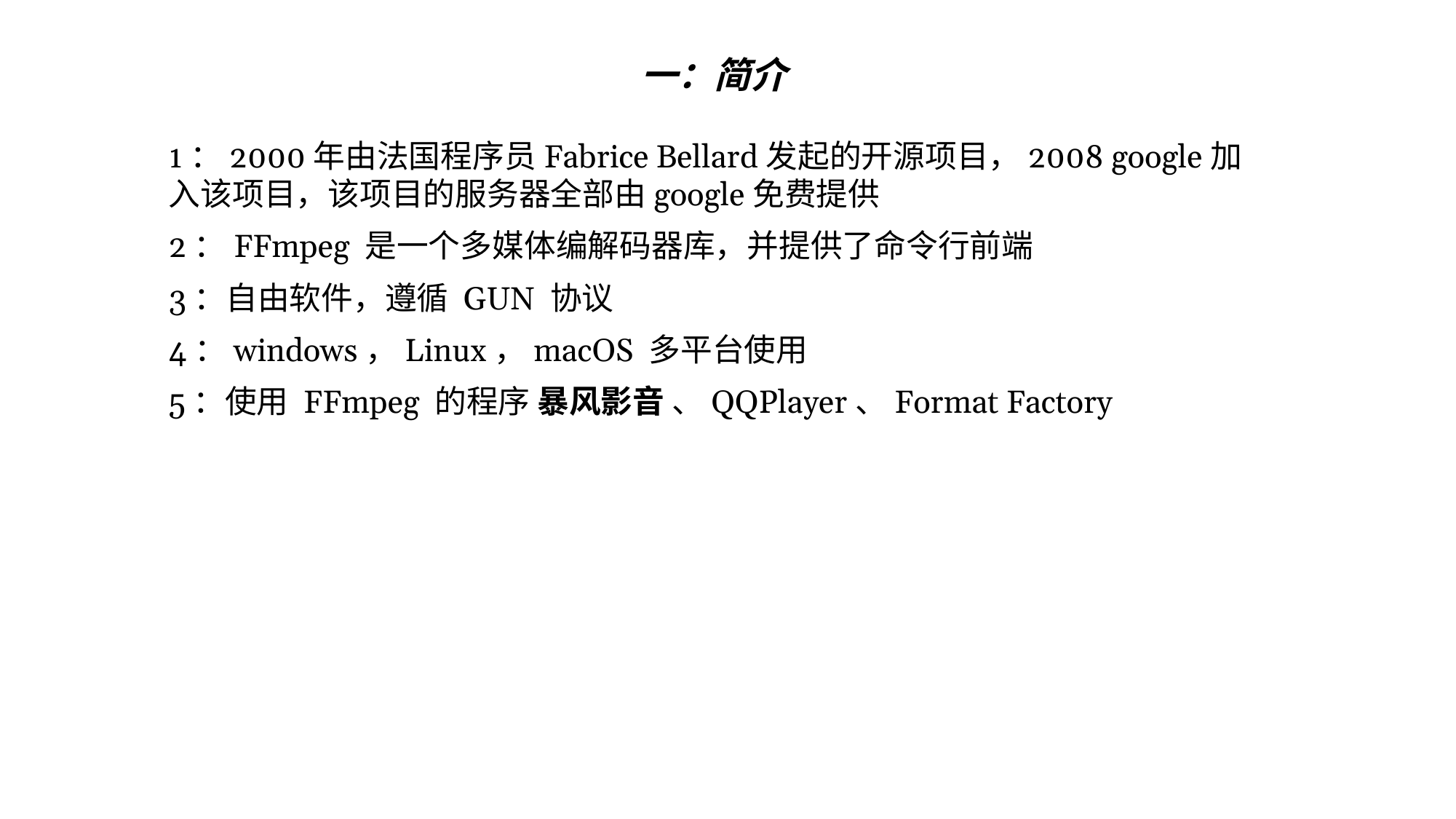

# 一：简介
1：2000年由法国程序员Fabrice Bellard发起的开源项目，2008 google加入该项目，该项目的服务器全部由google免费提供
2：FFmpeg 是一个多媒体编解码器库，并提供了命令行前端
3：自由软件，遵循 GUN 协议
4：windows，Linux，macOS 多平台使用
5：使用 FFmpeg 的程序 暴风影音 、QQPlayer、Format Factory